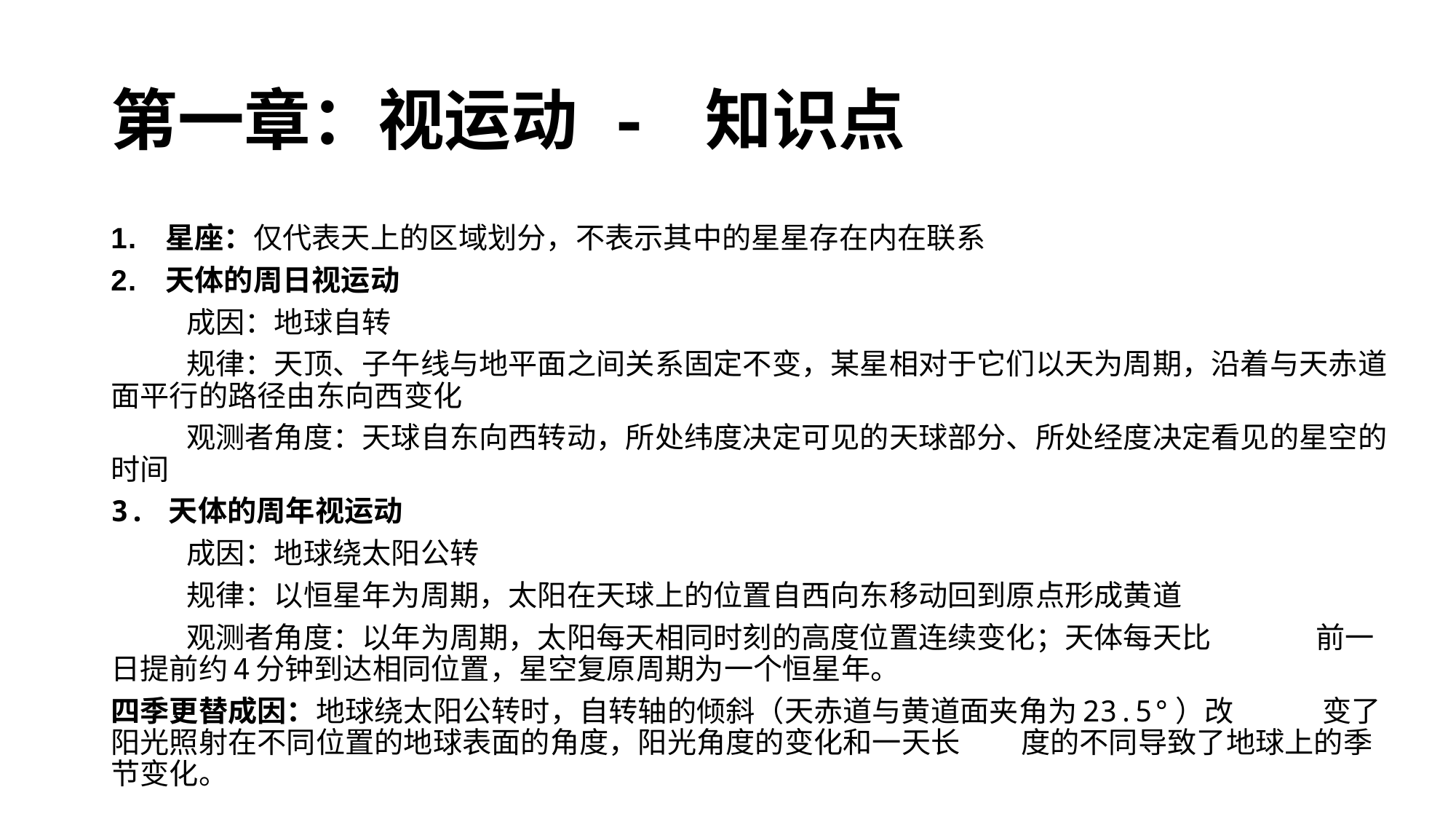

# 第一章：视运动 - 知识点
星座：仅代表天上的区域划分，不表示其中的星星存在内在联系
天体的周日视运动
	成因：地球自转
	规律：天顶、子午线与地平面之间关系固定不变，某星相对于它们以天为周期，沿着与天赤道面平行的路径由东向西变化
	观测者角度：天球自东向西转动，所处纬度决定可见的天球部分、所处经度决定看见的星空的时间
3. 天体的周年视运动
	成因：地球绕太阳公转
	规律：以恒星年为周期，太阳在天球上的位置自西向东移动回到原点形成黄道
	观测者角度：以年为周期，太阳每天相同时刻的高度位置连续变化；天体每天比			前一日提前约4分钟到达相同位置，星空复原周期为一个恒星年。
四季更替成因：地球绕太阳公转时，自转轴的倾斜（天赤道与黄道面夹角为23.5°）改		 变了阳光照射在不同位置的地球表面的角度，阳光角度的变化和一天长		 度的不同导致了地球上的季节变化。